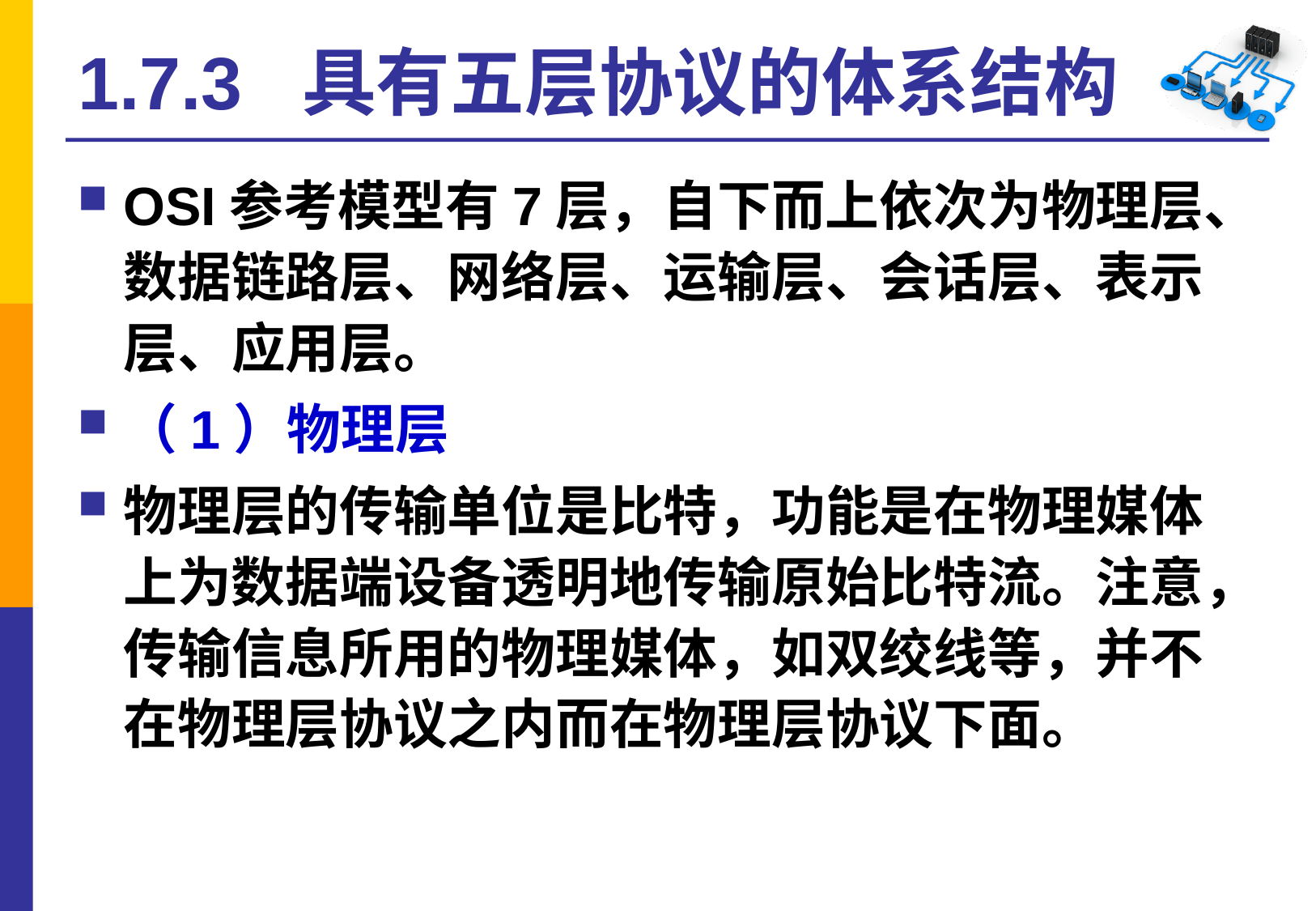

# 1.7.3  具有五层协议的体系结构
OSI参考模型有7层，自下而上依次为物理层、数据链路层、网络层、运输层、会话层、表示层、应用层。
（1）物理层
物理层的传输单位是比特，功能是在物理媒体上为数据端设备透明地传输原始比特流。注意，传输信息所用的物理媒体，如双绞线等，并不在物理层协议之内而在物理层协议下面。